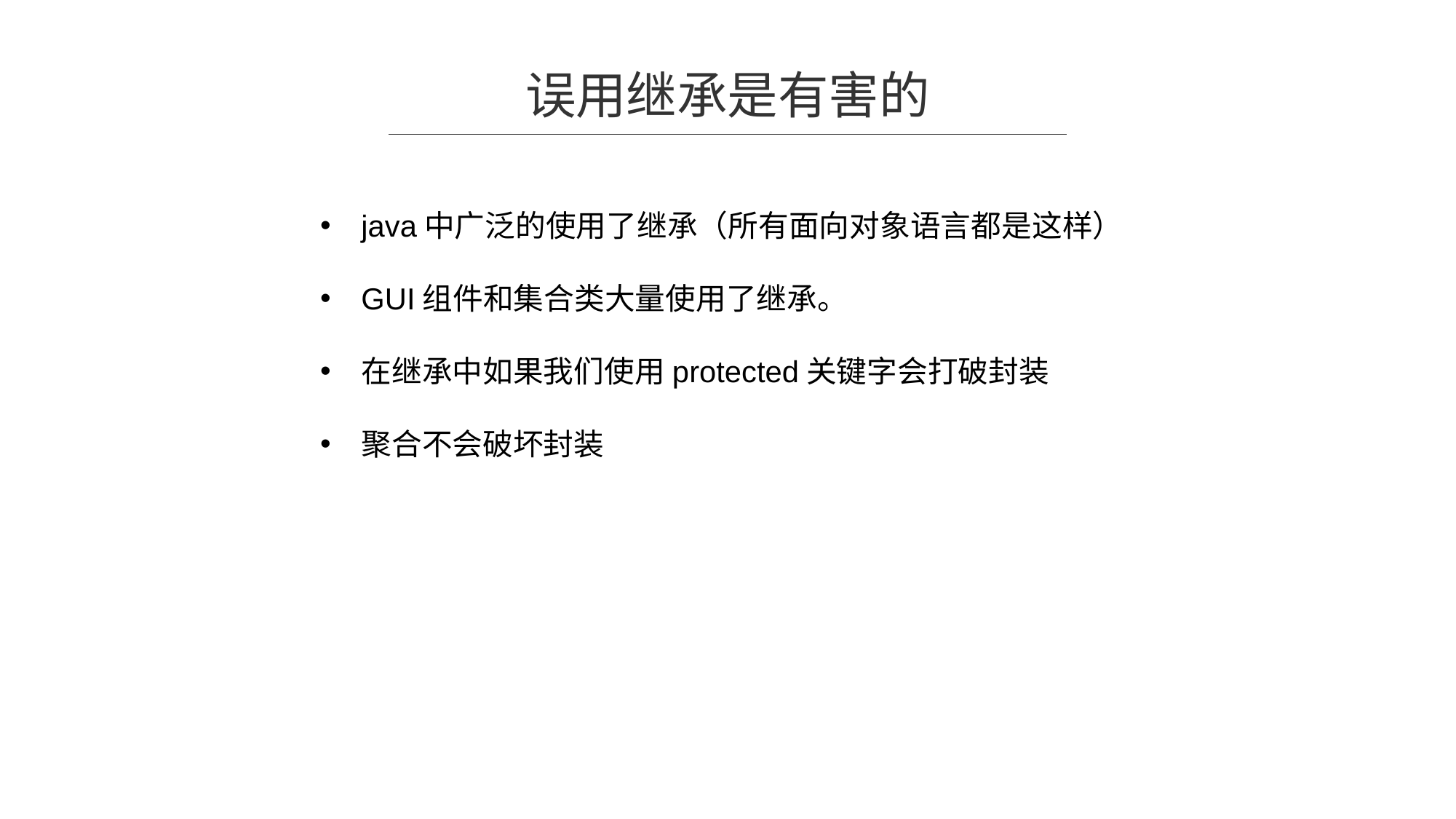

误用继承是有害的
java中广泛的使用了继承（所有面向对象语言都是这样）

GUI组件和集合类大量使用了继承。

在继承中如果我们使用protected关键字会打破封装

聚合不会破坏封装